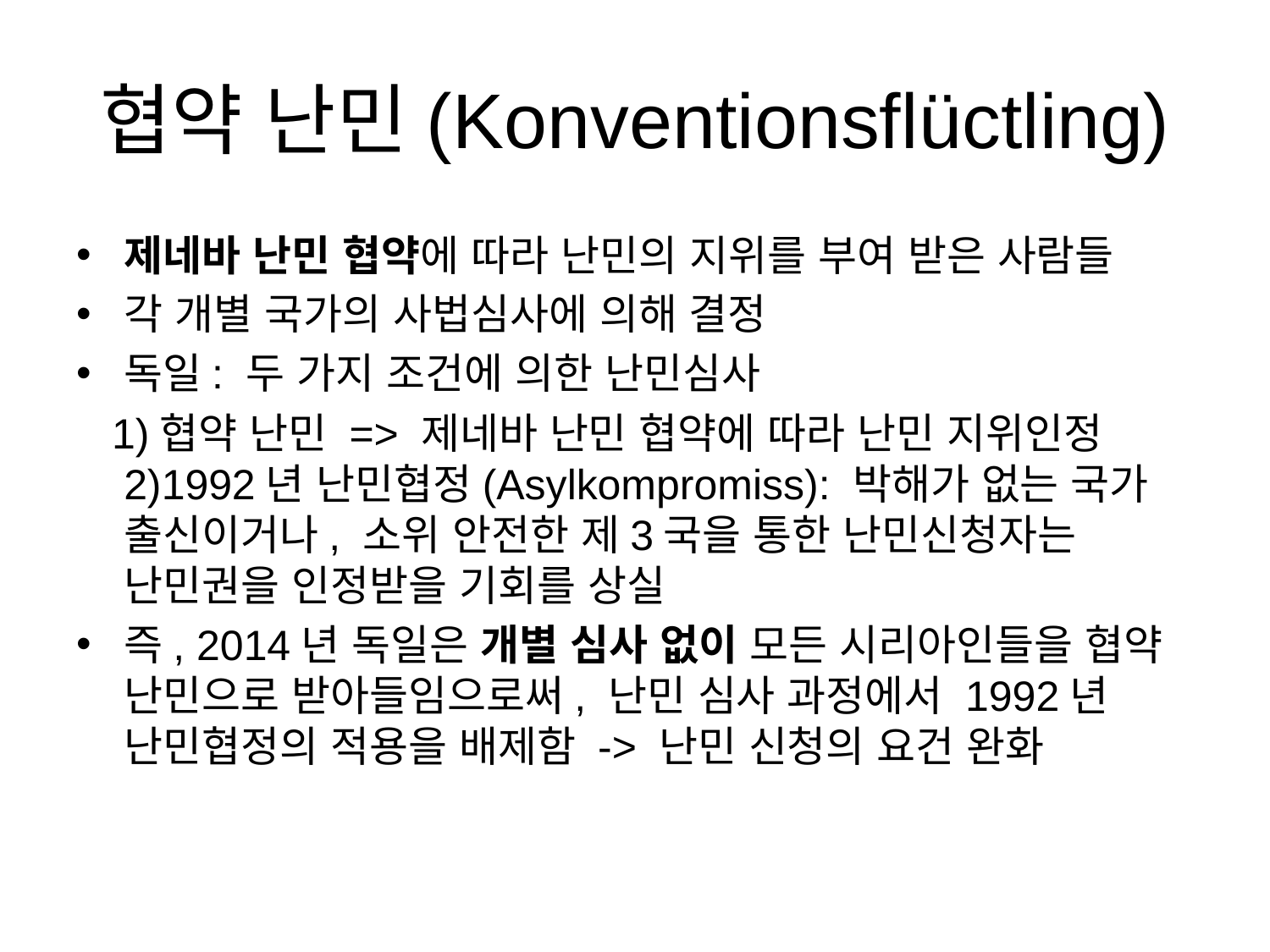

# 협약 난민(Konventionsflüctling)
제네바 난민 협약에 따라 난민의 지위를 부여 받은 사람들
각 개별 국가의 사법심사에 의해 결정
독일: 두 가지 조건에 의한 난민심사
   1)협약 난민 => 제네바 난민 협약에 따라 난민 지위인정2)1992년 난민협정(Asylkompromiss): 박해가 없는 국가 출신이거나, 소위 안전한 제3국을 통한 난민신청자는 난민권을 인정받을 기회를 상실
즉, 2014년 독일은 개별 심사 없이 모든 시리아인들을 협약 난민으로 받아들임으로써, 난민 심사 과정에서 1992년 난민협정의 적용을 배제함 -> 난민 신청의 요건 완화